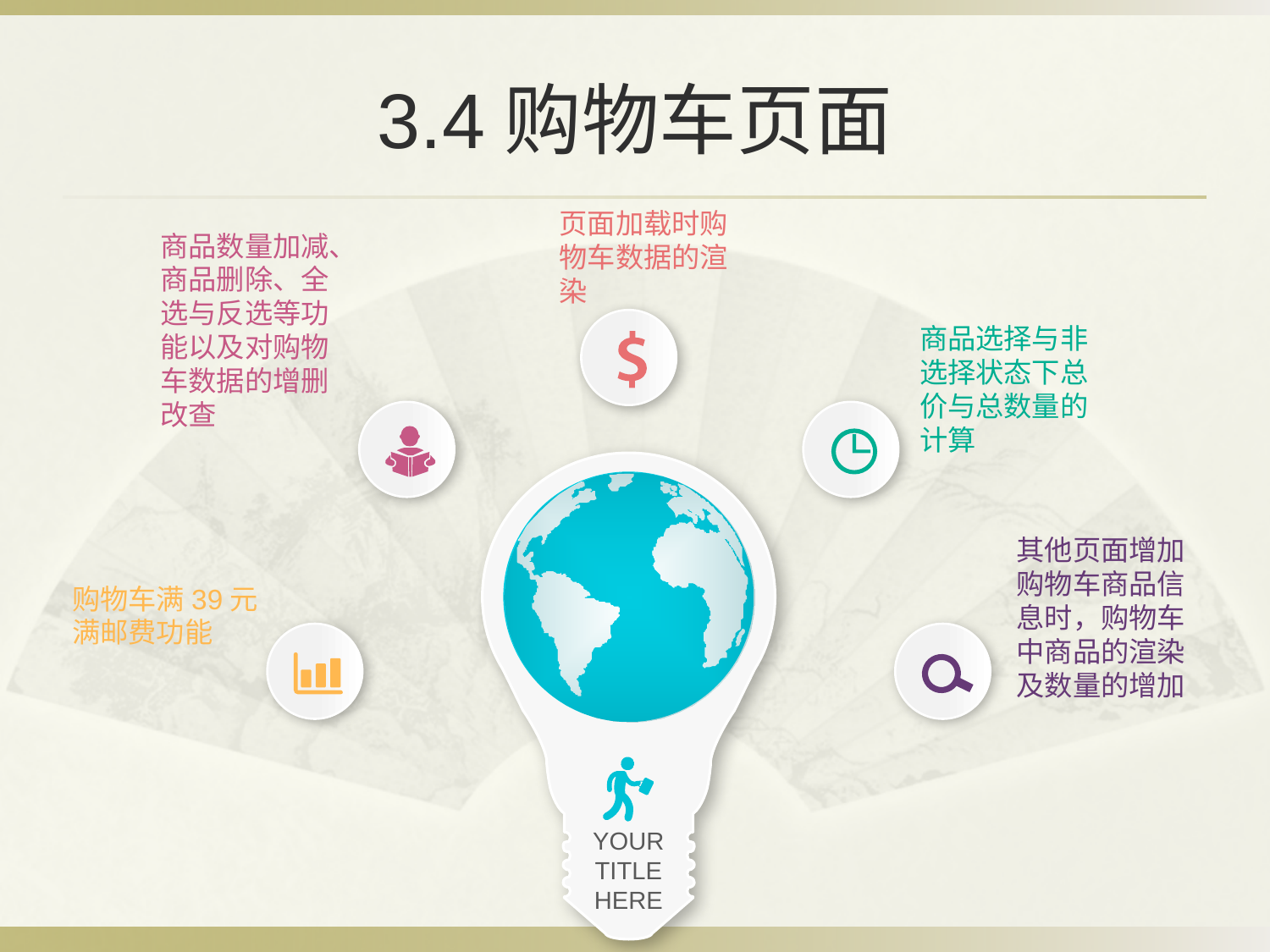

# 3.4购物车页面
页面加载时购物车数据的渲染

商品选择与非选择状态下总价与总数量的计算
商品数量加减、商品删除、全选与反选等功能以及对购物车数据的增删改查

其他页面增加购物车商品信息时，购物车中商品的渲染及数量的增加

购物车满39元满邮费功能

YOUR TITLE HERE